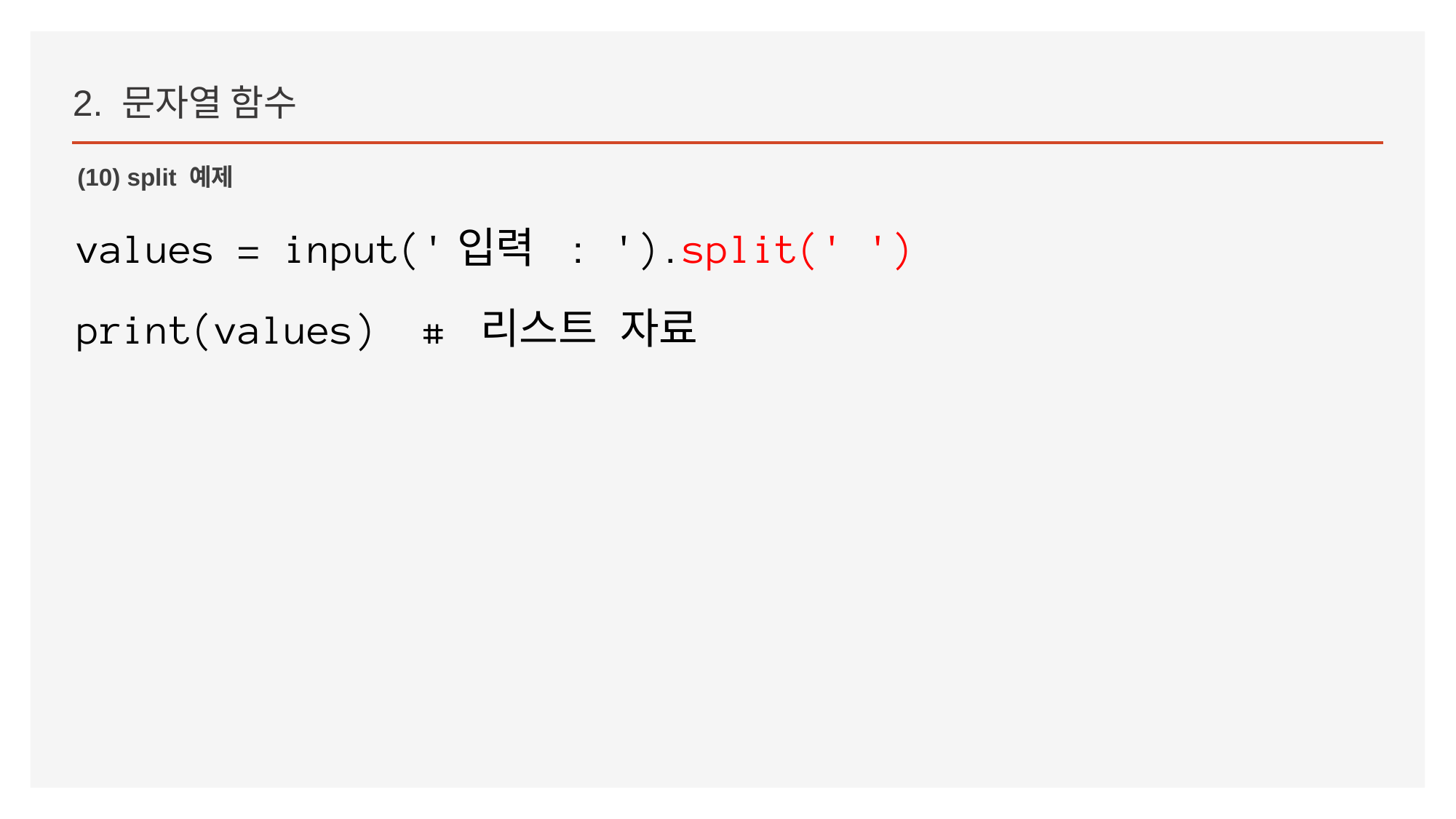

2. 문자열 함수
(10) split 예제
values = input('입력 : ').split(' ')
print(values)  # 리스트 자료